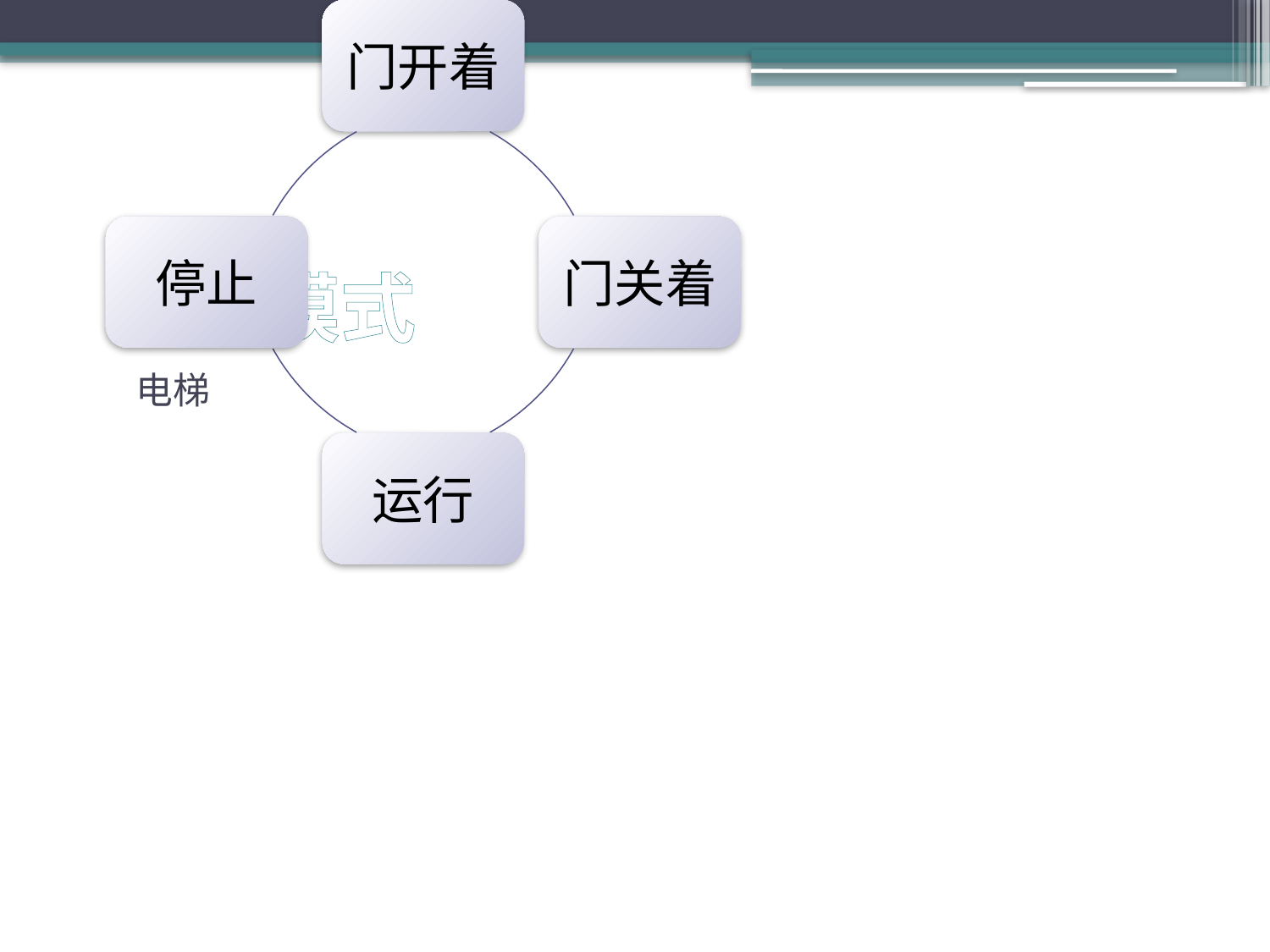

# 状态模式
 电梯
门开着
门关着
运行
停止